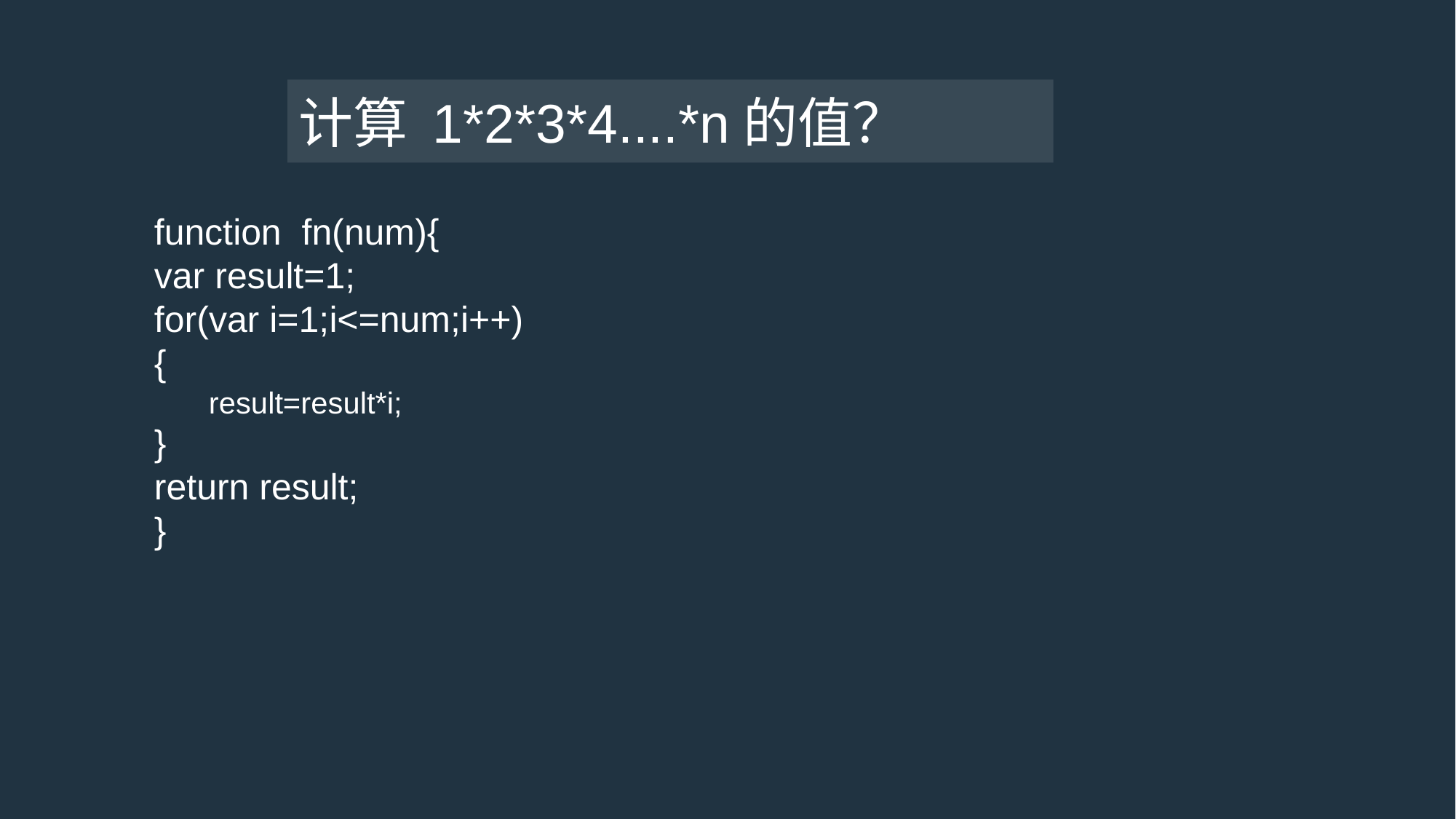

# 计算 1*2*3*4....*n的值？
function  fn(num){
var result=1;
for(var i=1;i<=num;i++)
{
result=result*i;
}
return result;
}